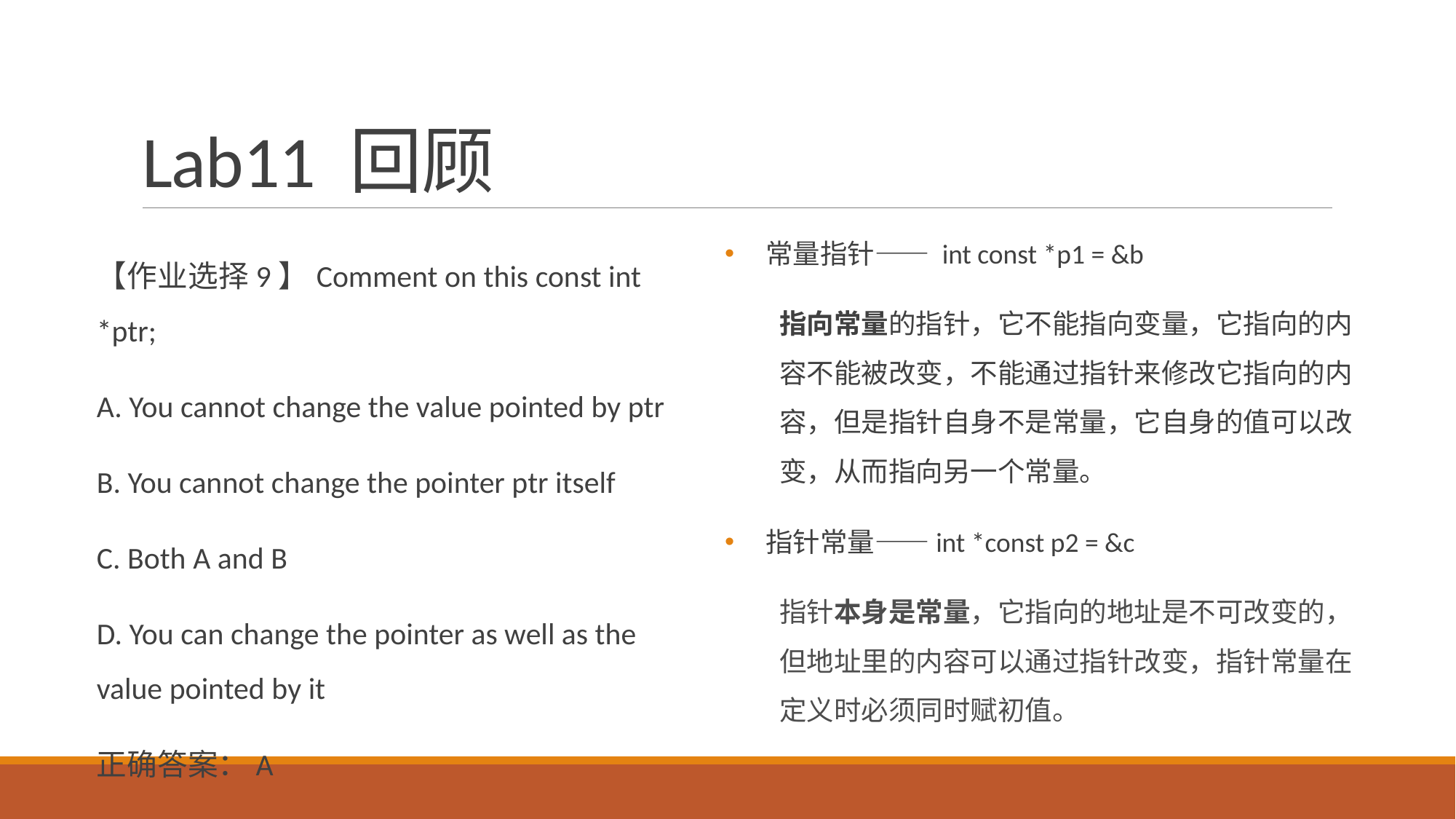

# Lab11 回顾
常量指针—— int const *p1 = &b
指向常量的指针，它不能指向变量，它指向的内容不能被改变，不能通过指针来修改它指向的内容，但是指针自身不是常量，它自身的值可以改变，从而指向另一个常量。
指针常量——int *const p2 = &c
指针本身是常量，它指向的地址是不可改变的，但地址里的内容可以通过指针改变，指针常量在定义时必须同时赋初值。
【作业选择9】Comment on this const int *ptr;
A. You cannot change the value pointed by ptr
B. You cannot change the pointer ptr itself
C. Both A and B
D. You can change the pointer as well as the value pointed by it
正确答案：A